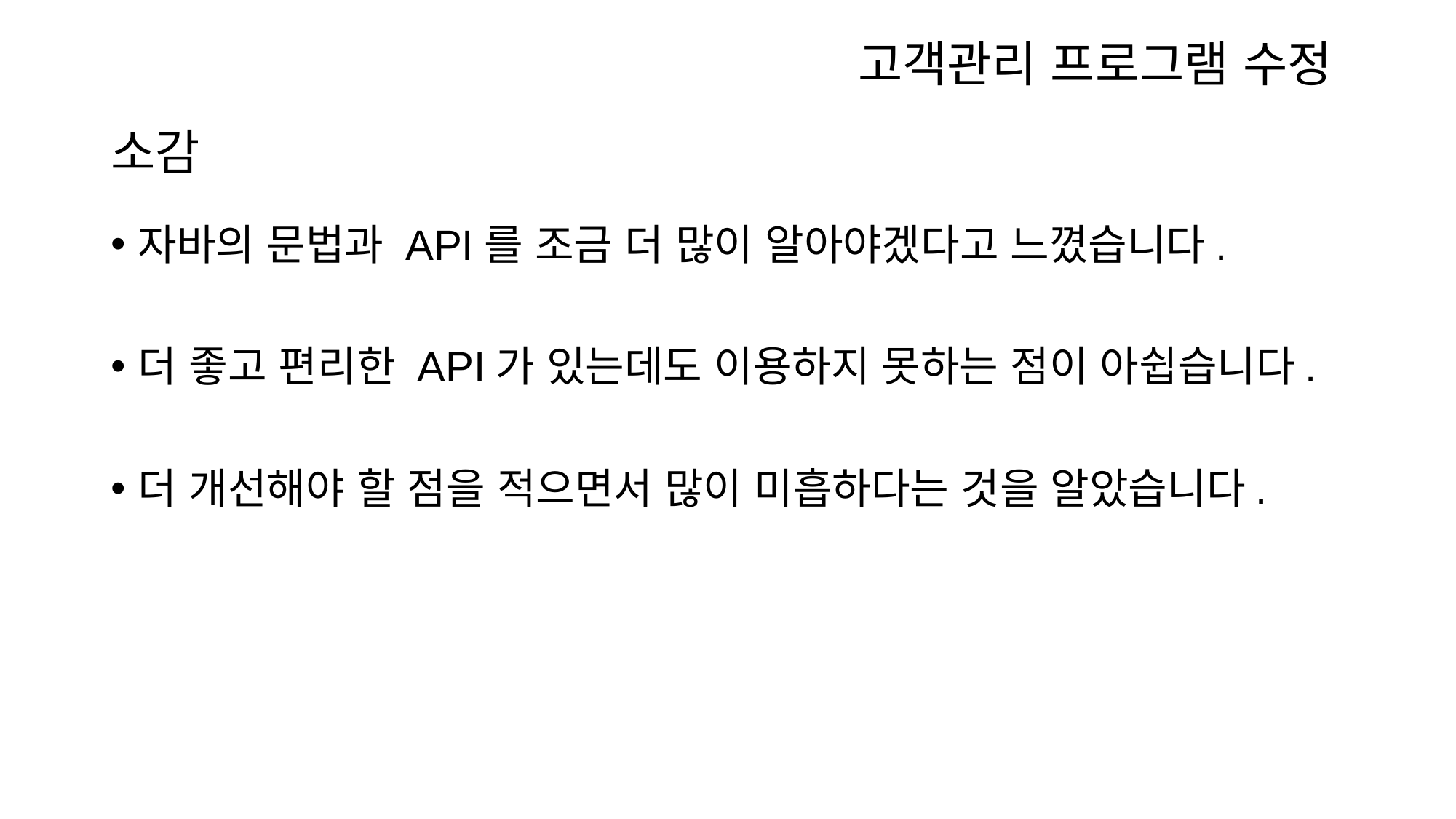

고객관리 프로그램 수정
# 소감
자바의 문법과 API를 조금 더 많이 알아야겠다고 느꼈습니다.

더 좋고 편리한 API가 있는데도 이용하지 못하는 점이 아쉽습니다.

더 개선해야 할 점을 적으면서 많이 미흡하다는 것을 알았습니다.